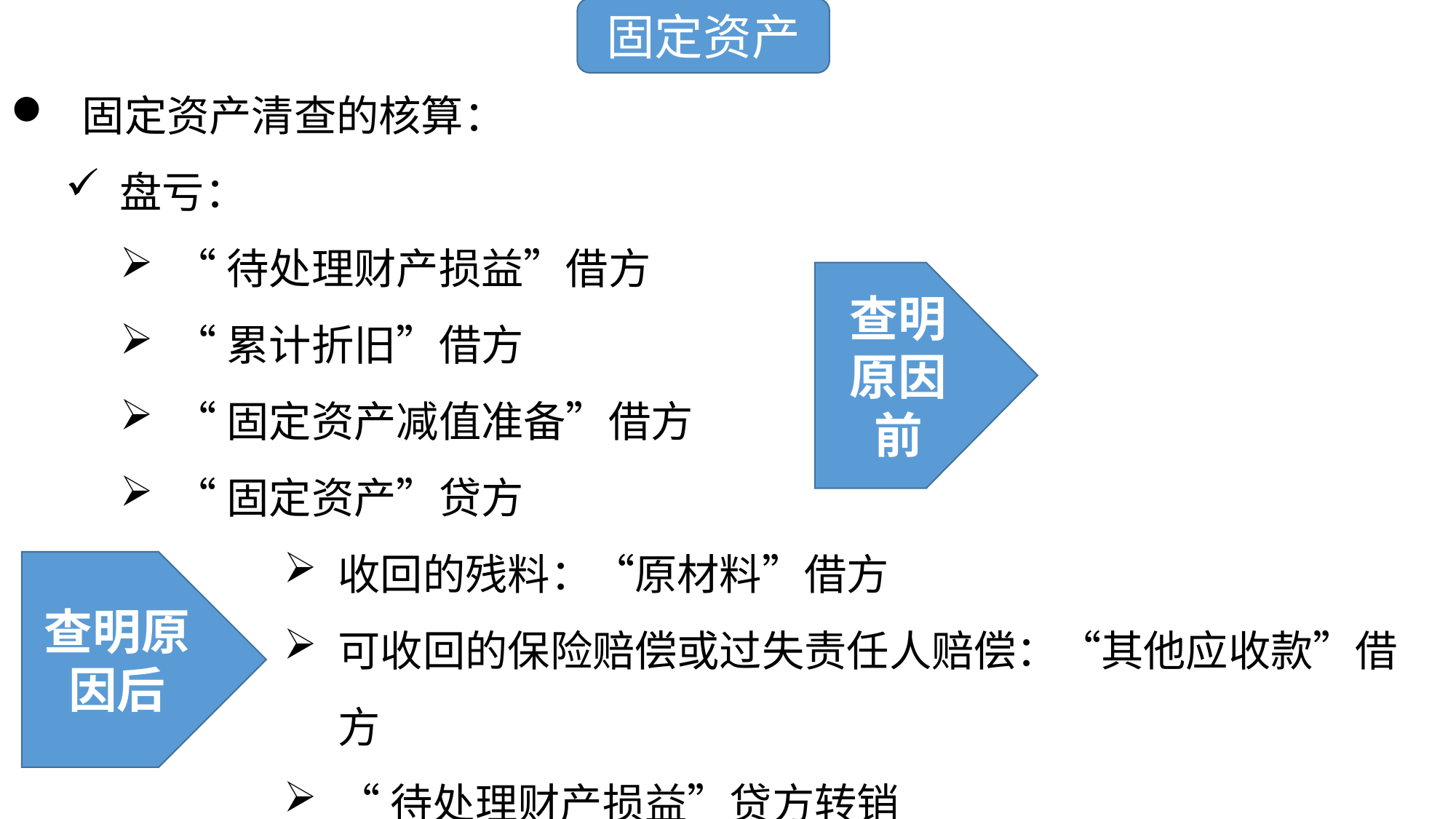

固定资产
  固定资产清查的核算：
盘亏：
“待处理财产损益”借方
“累计折旧”借方
“固定资产减值准备”借方
“固定资产”贷方
收回的残料：“原材料”借方
可收回的保险赔偿或过失责任人赔偿：“其他应收款”借方
“待处理财产损益”贷方转销
差额：“管理费用”、“营业外收入”
查明原因前
查明原因后